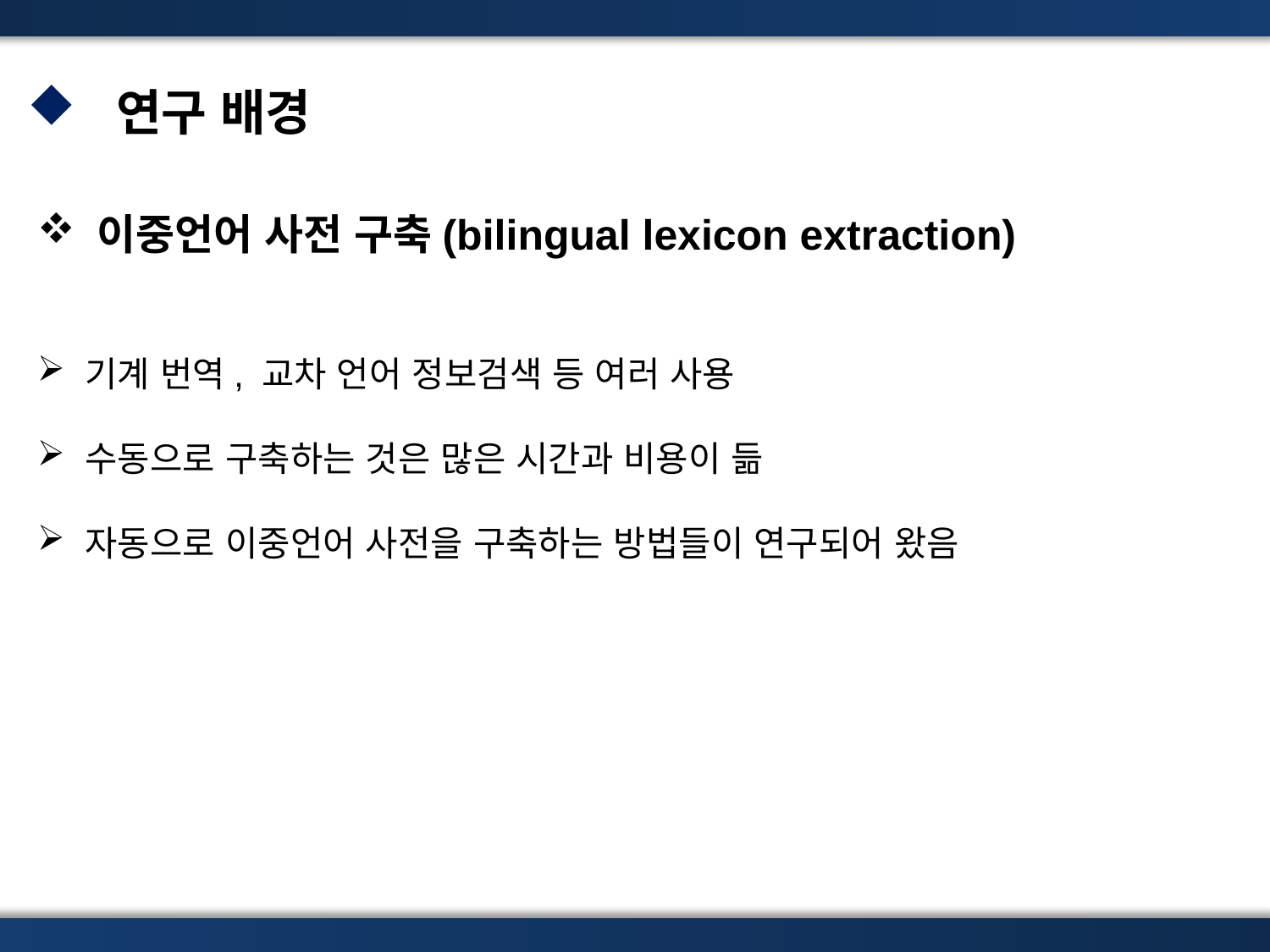

연구 배경
 이중언어 사전 구축(bilingual lexicon extraction)

기계 번역, 교차 언어 정보검색 등 여러 사용
수동으로 구축하는 것은 많은 시간과 비용이 듦
자동으로 이중언어 사전을 구축하는 방법들이 연구되어 왔음